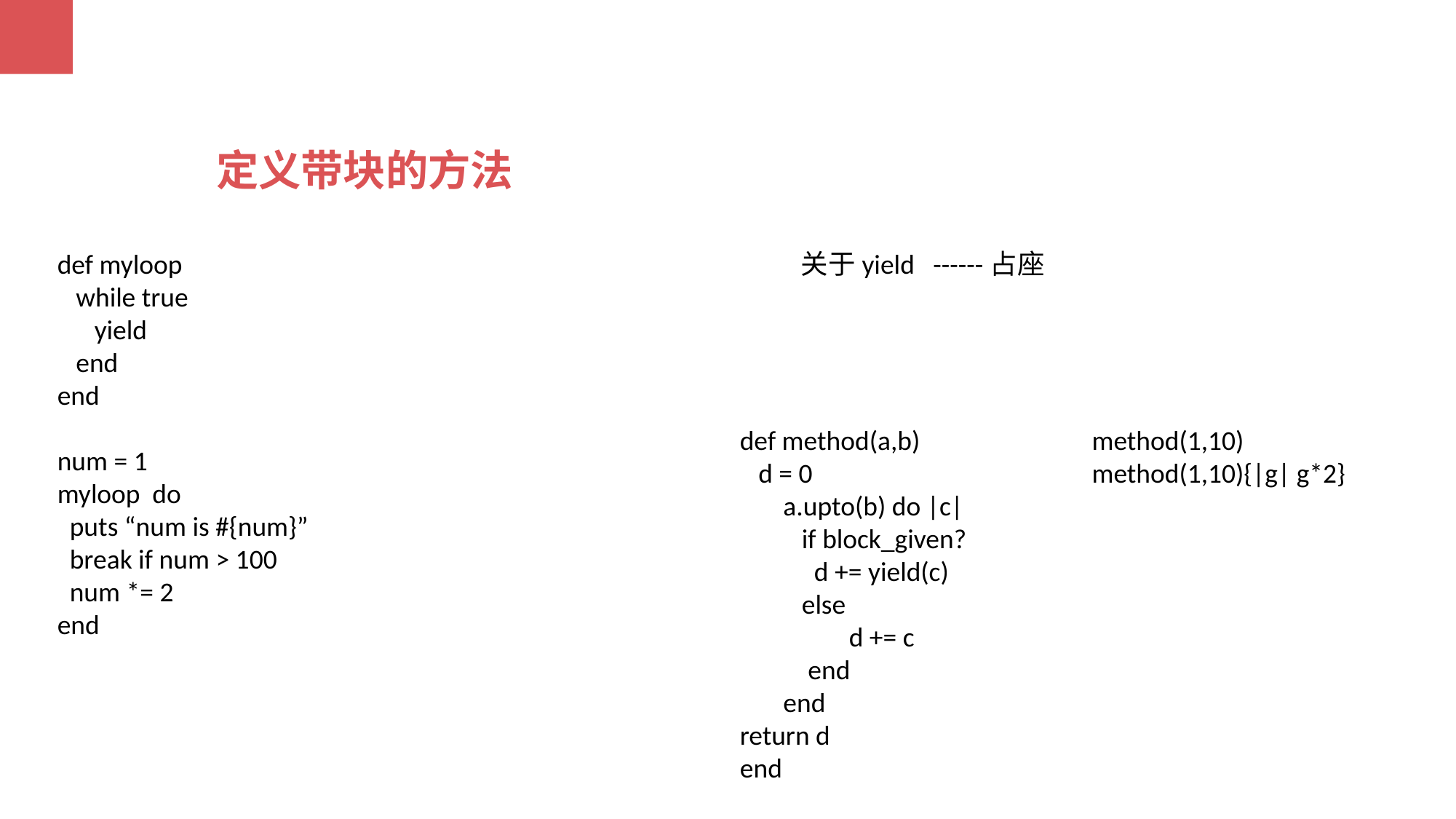

定义带块的方法
def myloop
   while true
      yield
   end
end

num = 1
myloop  do
  puts “num is #{num}”
  break if num > 100
  num *= 2
end

关于yield   ------占座
def method(a,b)
   d = 0
       a.upto(b) do |c|
          if block_given?
            d += yield(c)
          else
	d += c
           end
       end
return d
end
method(1,10)
method(1,10){|g| g*2}